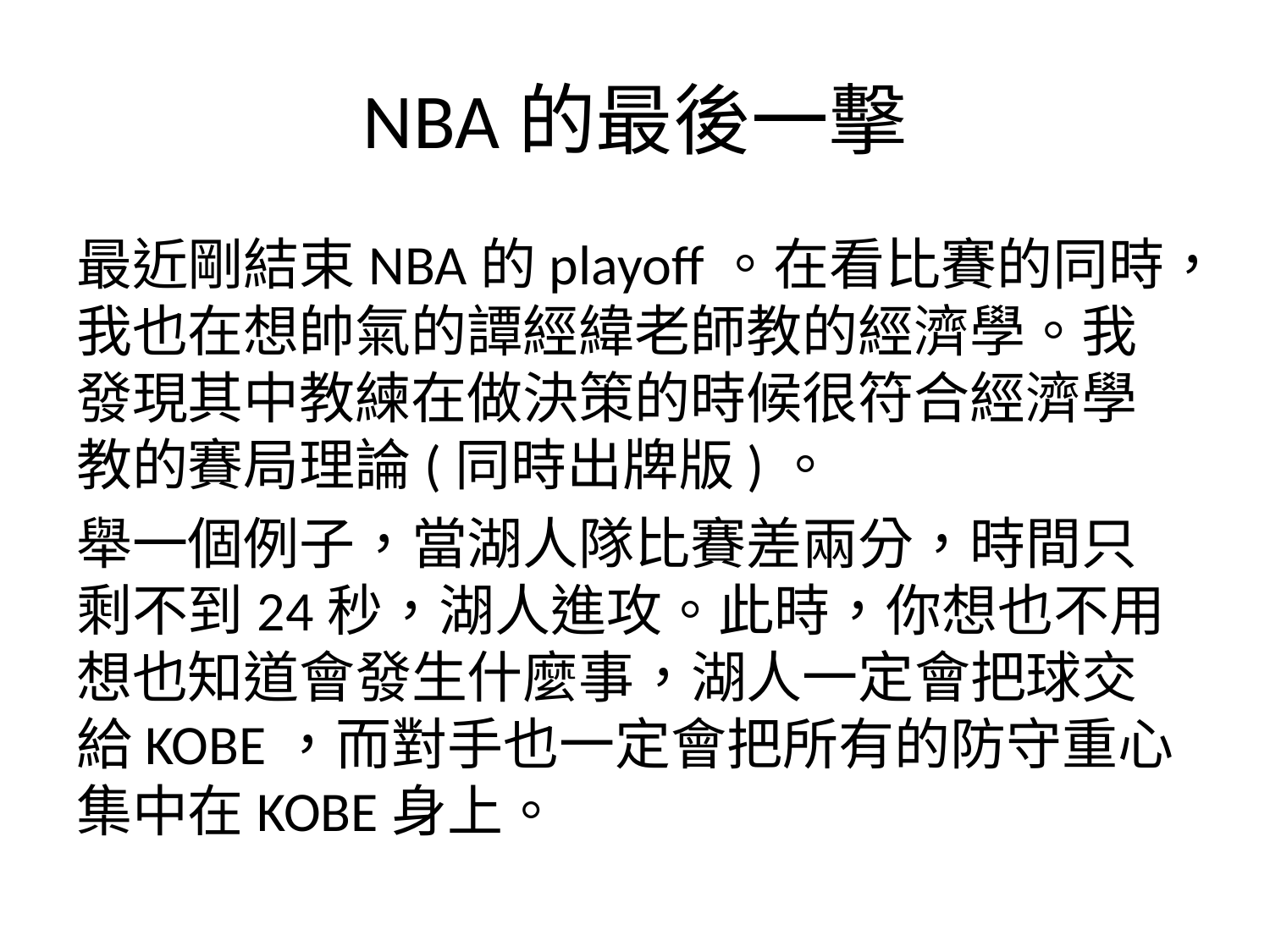

# NBA的最後一擊
最近剛結束NBA的playoff。在看比賽的同時，我也在想帥氣的譚經緯老師教的經濟學。我發現其中教練在做決策的時候很符合經濟學教的賽局理論(同時出牌版)。
舉一個例子，當湖人隊比賽差兩分，時間只剩不到24秒，湖人進攻。此時，你想也不用想也知道會發生什麼事，湖人一定會把球交給KOBE，而對手也一定會把所有的防守重心集中在KOBE身上。